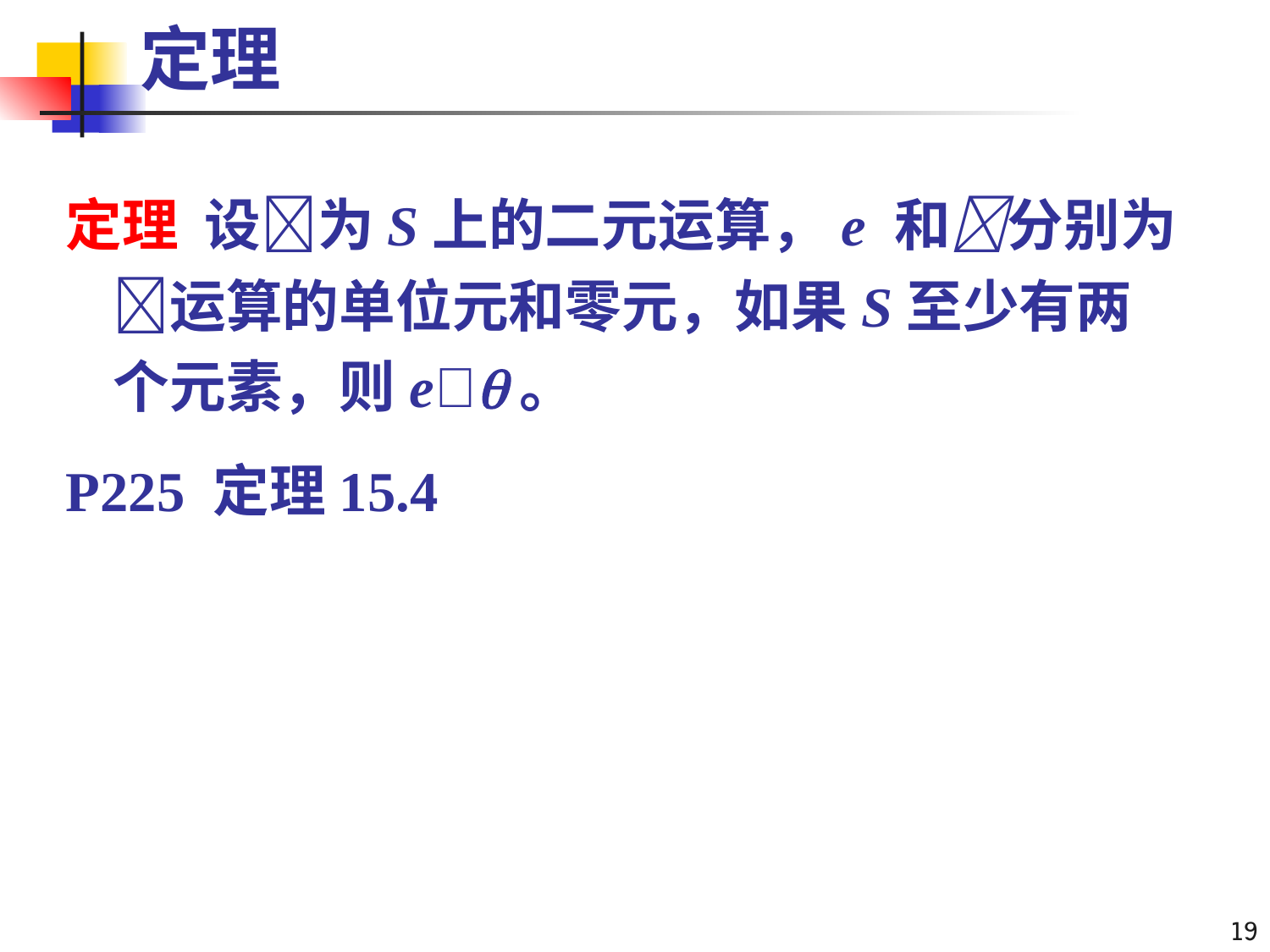

# 定理
定理  设°为S上的二元运算，e 和θ分别为°运算的单位元和零元，如果S至少有两个元素，则e≠θ。
P225 定理15.4
19